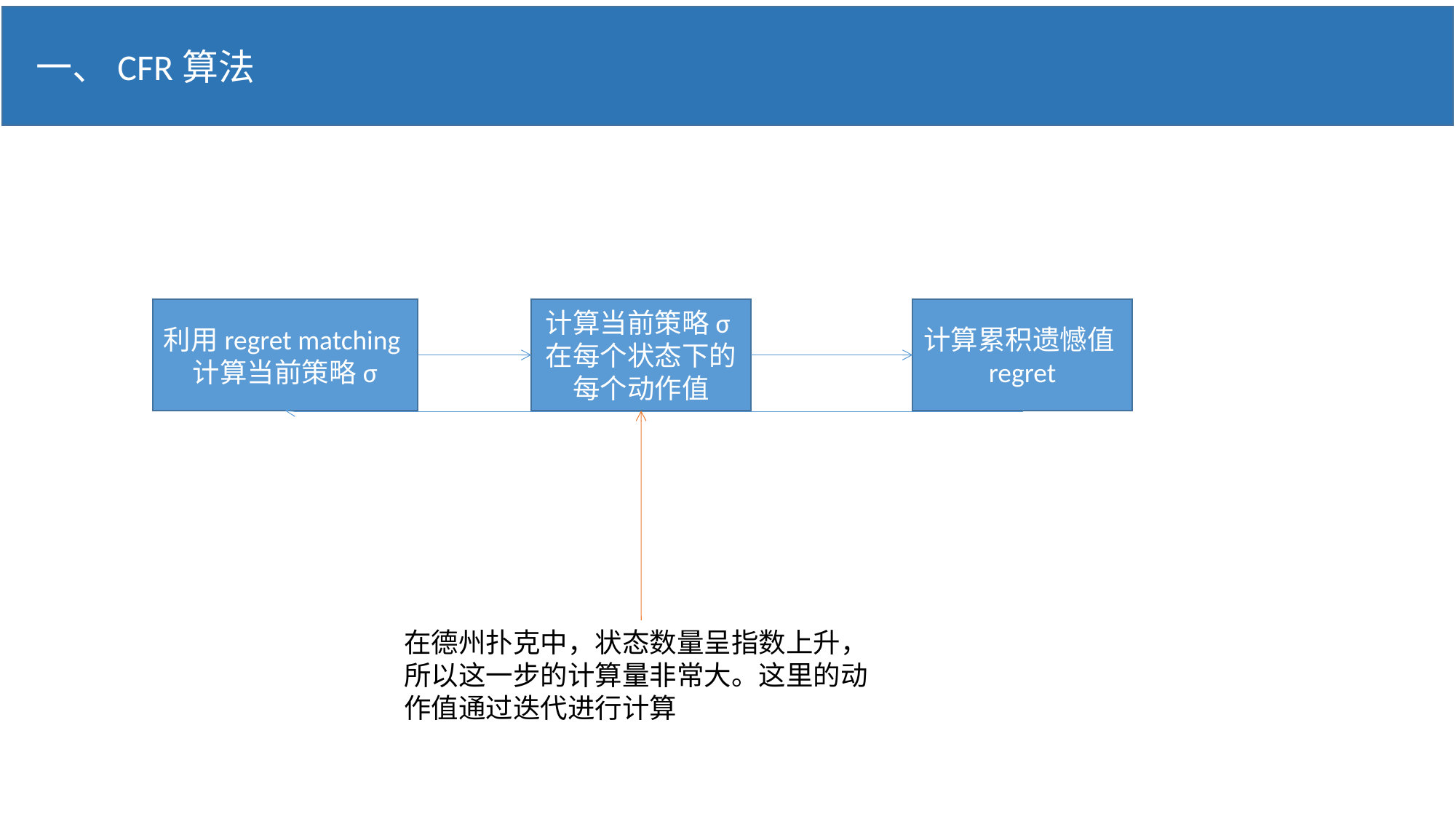

一、CFR算法
利用regret matching计算当前策略σ
计算当前策略σ在每个状态下的每个动作值
计算累积遗憾值regret
在德州扑克中，状态数量呈指数上升，所以这一步的计算量非常大。这里的动作值通过迭代进行计算